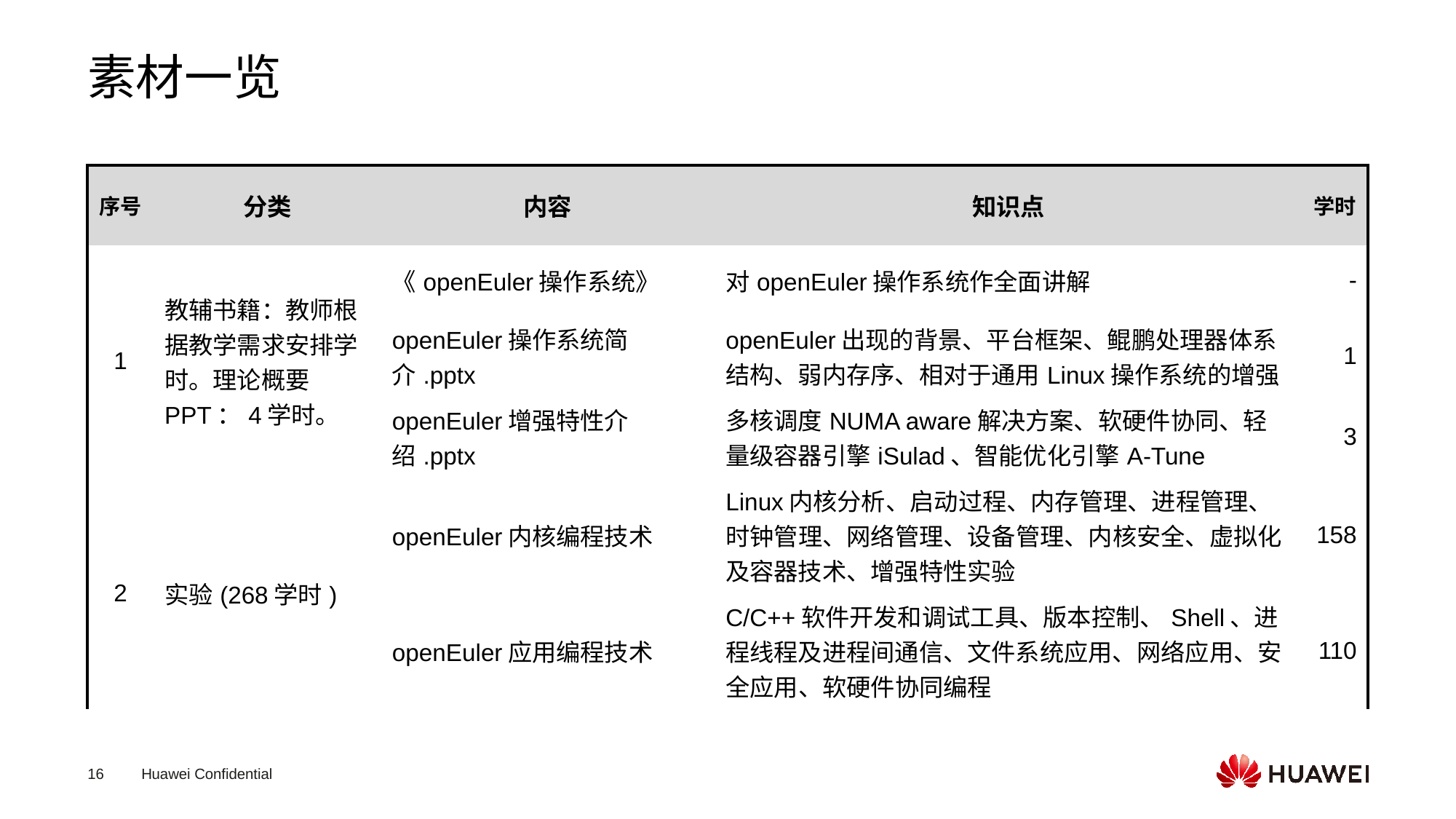

# 素材一览
| 序号 | 分类 | 内容 | 知识点 | 学时 |
| --- | --- | --- | --- | --- |
| 1 | 教辅书籍：教师根据教学需求安排学时。理论概要PPT：4学时。 | 《openEuler操作系统》 | 对openEuler操作系统作全面讲解 | - |
|  |  | openEuler操作系统简介.pptx | openEuler出现的背景、平台框架、鲲鹏处理器体系结构、弱内存序、相对于通用Linux操作系统的增强 | 1 |
|  |  | openEuler增强特性介绍.pptx | 多核调度NUMA aware解决方案、软硬件协同、轻量级容器引擎iSulad、智能优化引擎A-Tune | 3 |
| 2 | 实验(268学时) | openEuler内核编程技术 | Linux内核分析、启动过程、内存管理、进程管理、时钟管理、网络管理、设备管理、内核安全、虚拟化及容器技术、增强特性实验 | 158 |
|  |  | openEuler应用编程技术 | C/C++软件开发和调试工具、版本控制、Shell、进程线程及进程间通信、文件系统应用、网络应用、安全应用、软硬件协同编程 | 110 |